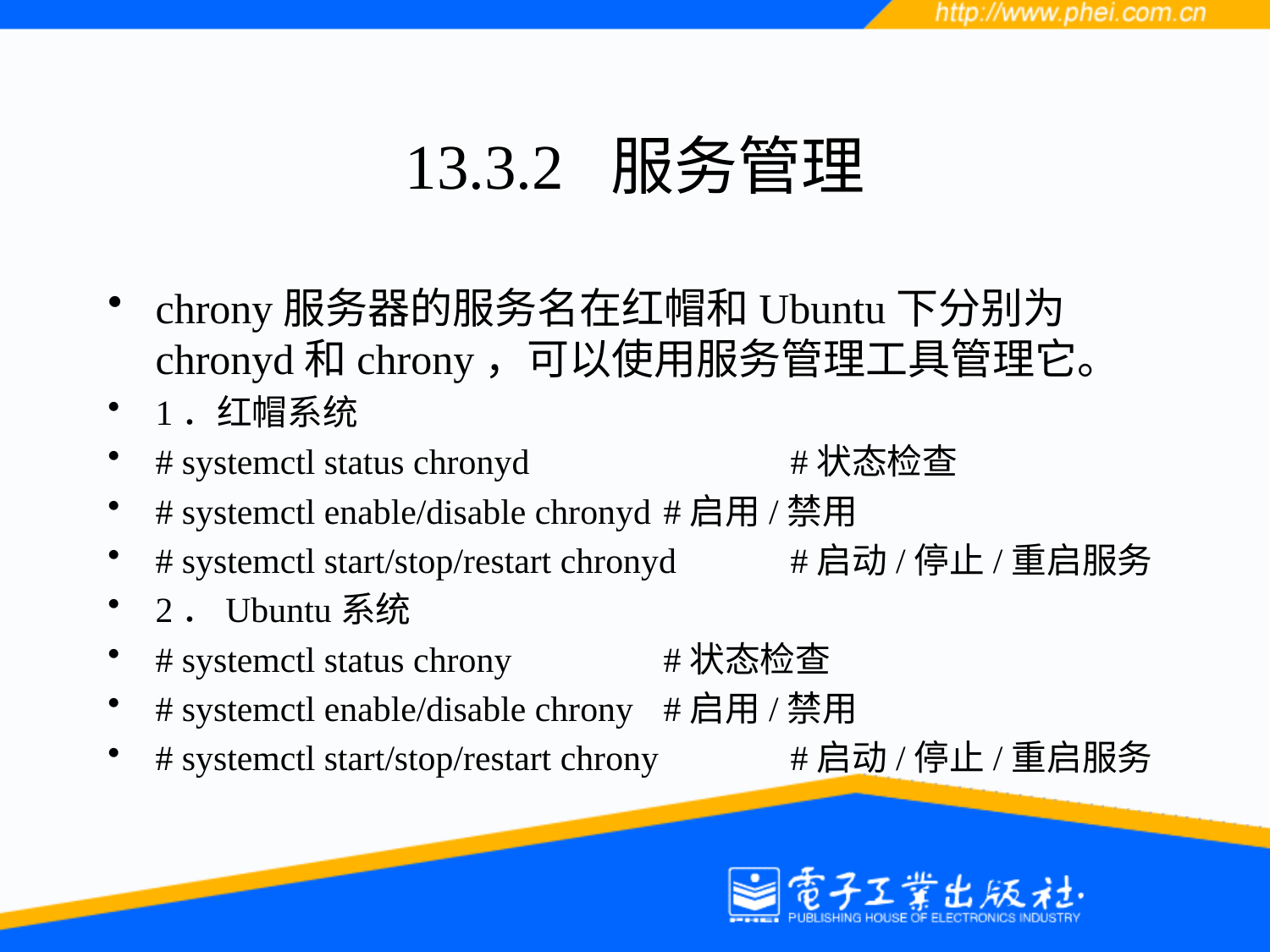

# 13.3.2  服务管理
chrony服务器的服务名在红帽和Ubuntu下分别为chronyd和chrony，可以使用服务管理工具管理它。
1．红帽系统
# systemctl status chronyd 		#状态检查
# systemctl enable/disable chronyd 	#启用/禁用
# systemctl start/stop/restart chronyd 	#启动/停止/重启服务
2．Ubuntu系统
# systemctl status chrony 		#状态检查
# systemctl enable/disable chrony 	#启用/禁用
# systemctl start/stop/restart chrony 	#启动/停止/重启服务